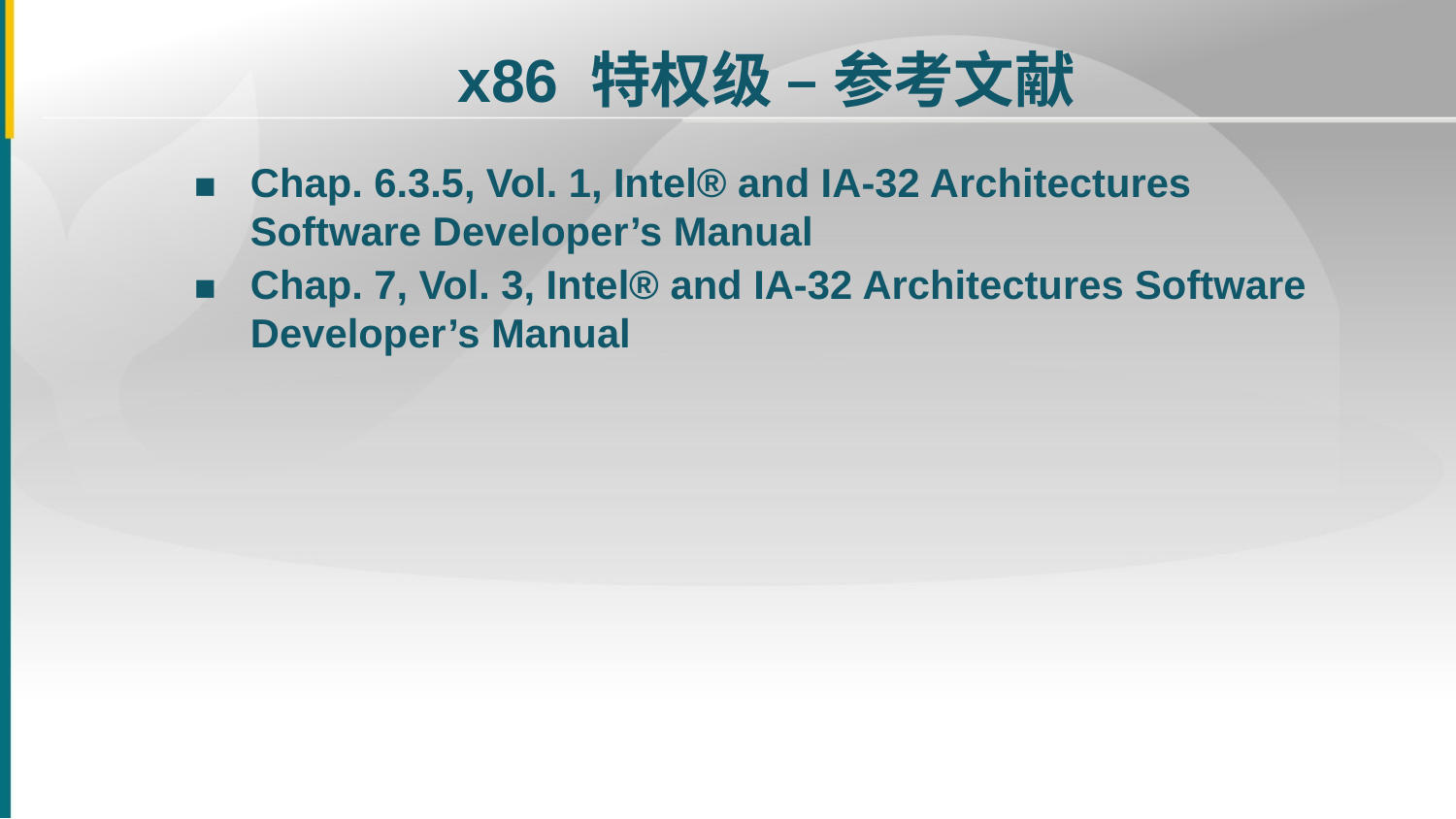

x86 特权级 – 参考文献
Chap. 6.3.5, Vol. 1, Intel® and IA-32 Architectures Software Developer’s Manual
■
Chap. 7, Vol. 3, Intel® and IA-32 Architectures Software Developer’s Manual
■